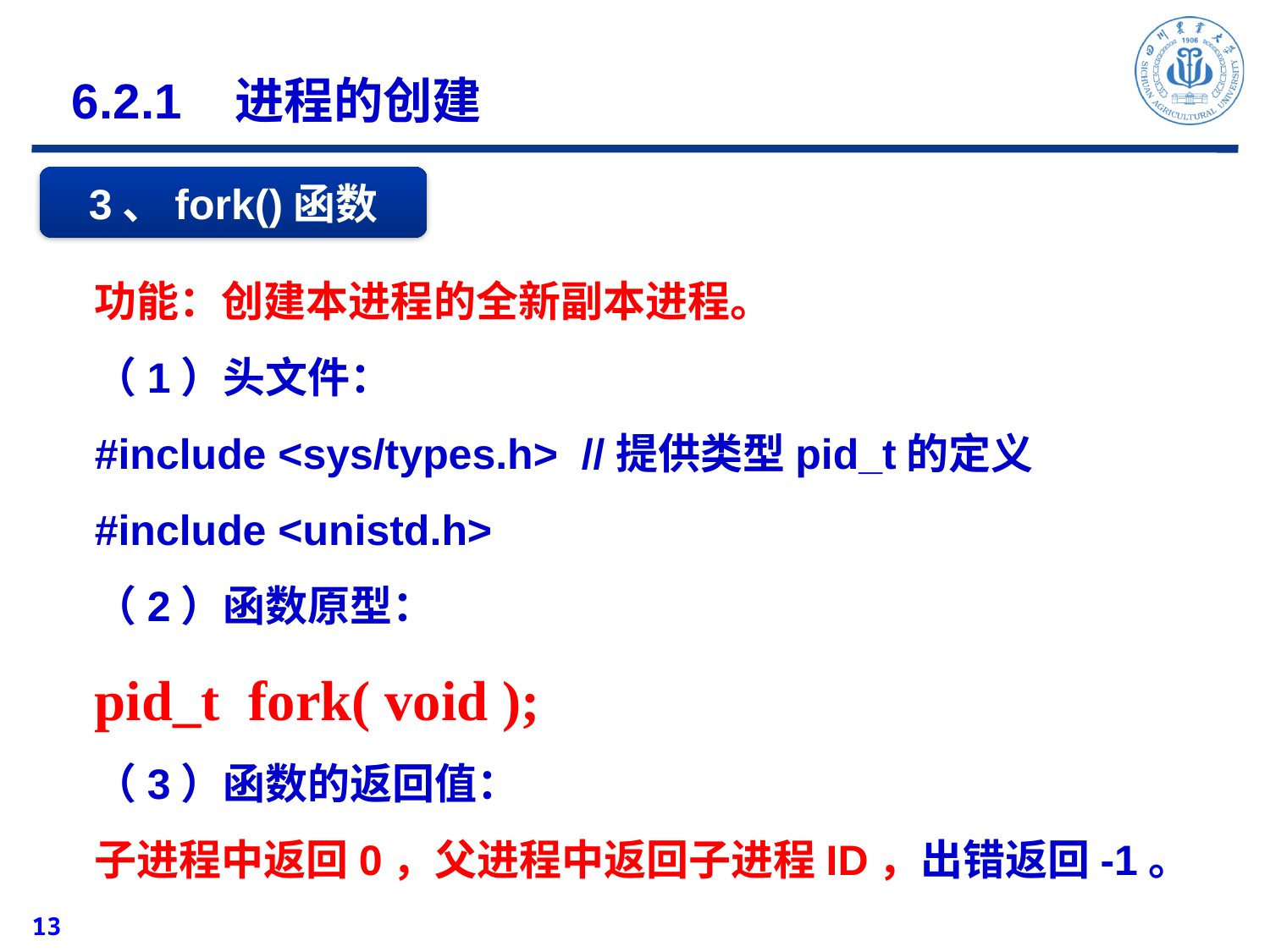

6.2.1   进程的创建
3、fork()函数
功能：创建本进程的全新副本进程。
（1）头文件：
#include <sys/types.h>  //提供类型pid_t的定义
#include <unistd.h>
（2）函数原型：
pid_t  fork( void );
（3）函数的返回值：
子进程中返回0，父进程中返回子进程ID，出错返回-1。